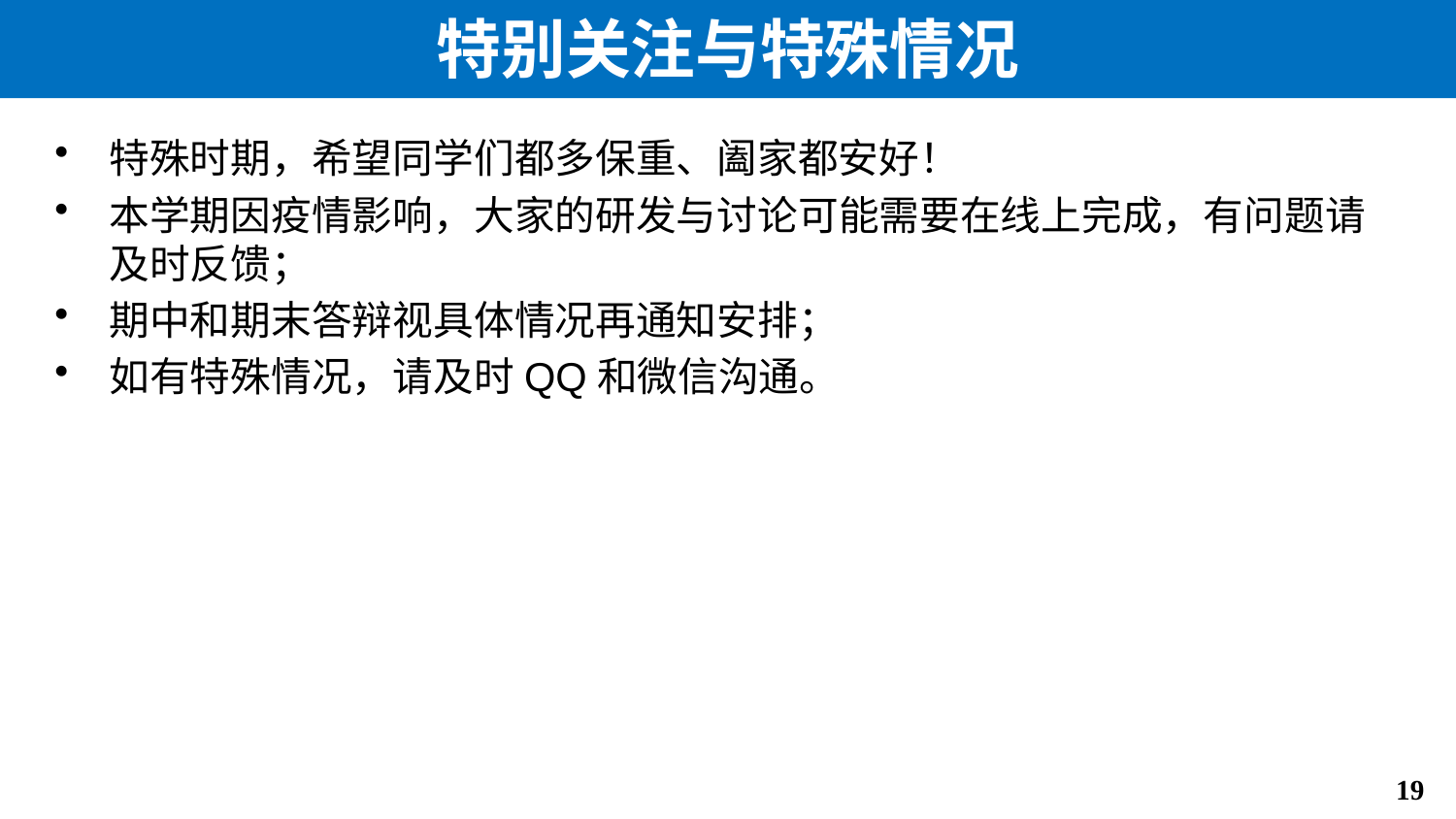

# 特别关注与特殊情况
特殊时期，希望同学们都多保重、阖家都安好！
本学期因疫情影响，大家的研发与讨论可能需要在线上完成，有问题请及时反馈；
期中和期末答辩视具体情况再通知安排；
如有特殊情况，请及时QQ和微信沟通。